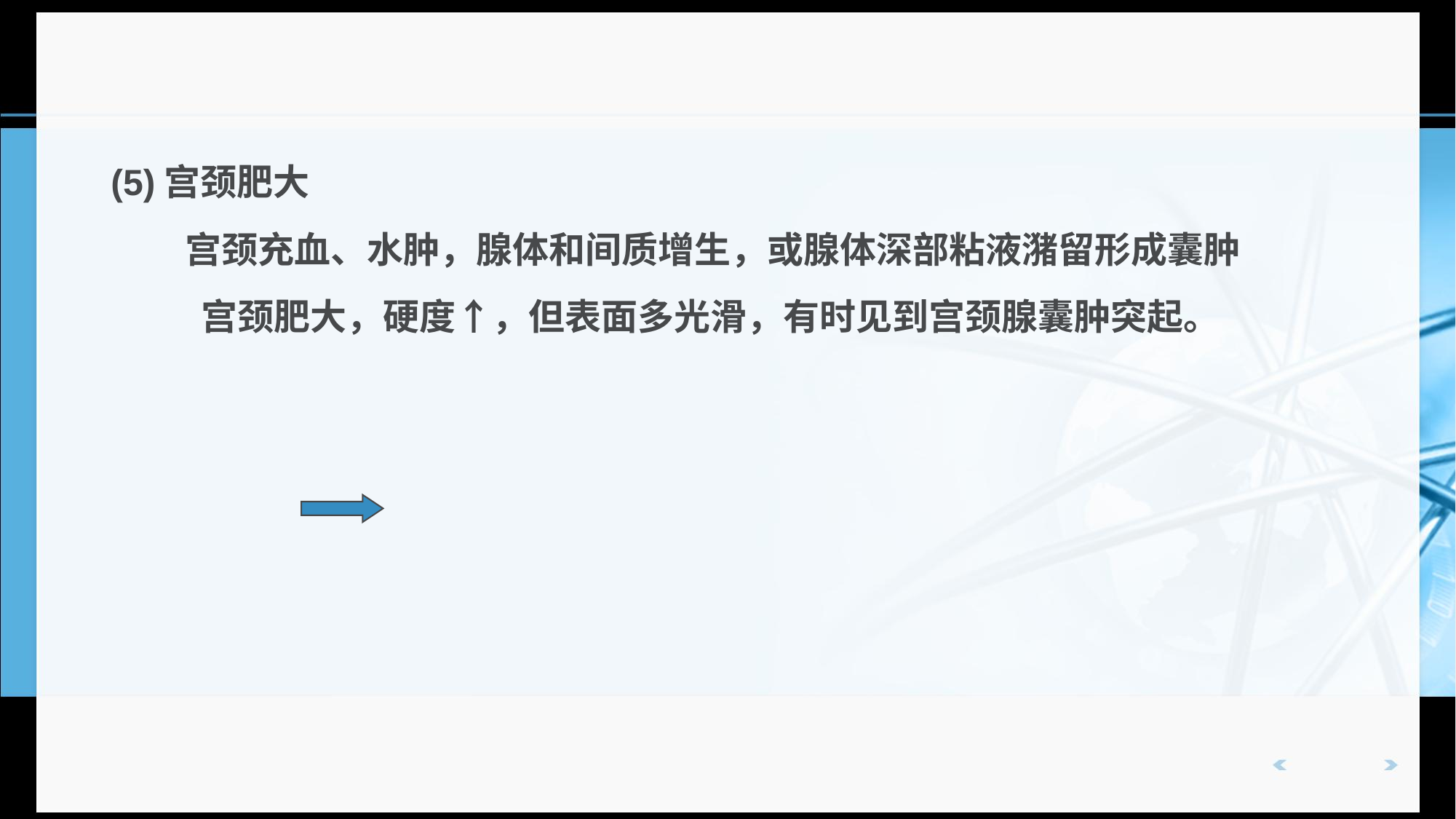

(5)宫颈肥大
        宫颈充血、水肿，腺体和间质增生，或腺体深部粘液潴留形成囊肿
          宫颈肥大，硬度↑，但表面多光滑，有时见到宫颈腺囊肿突起。